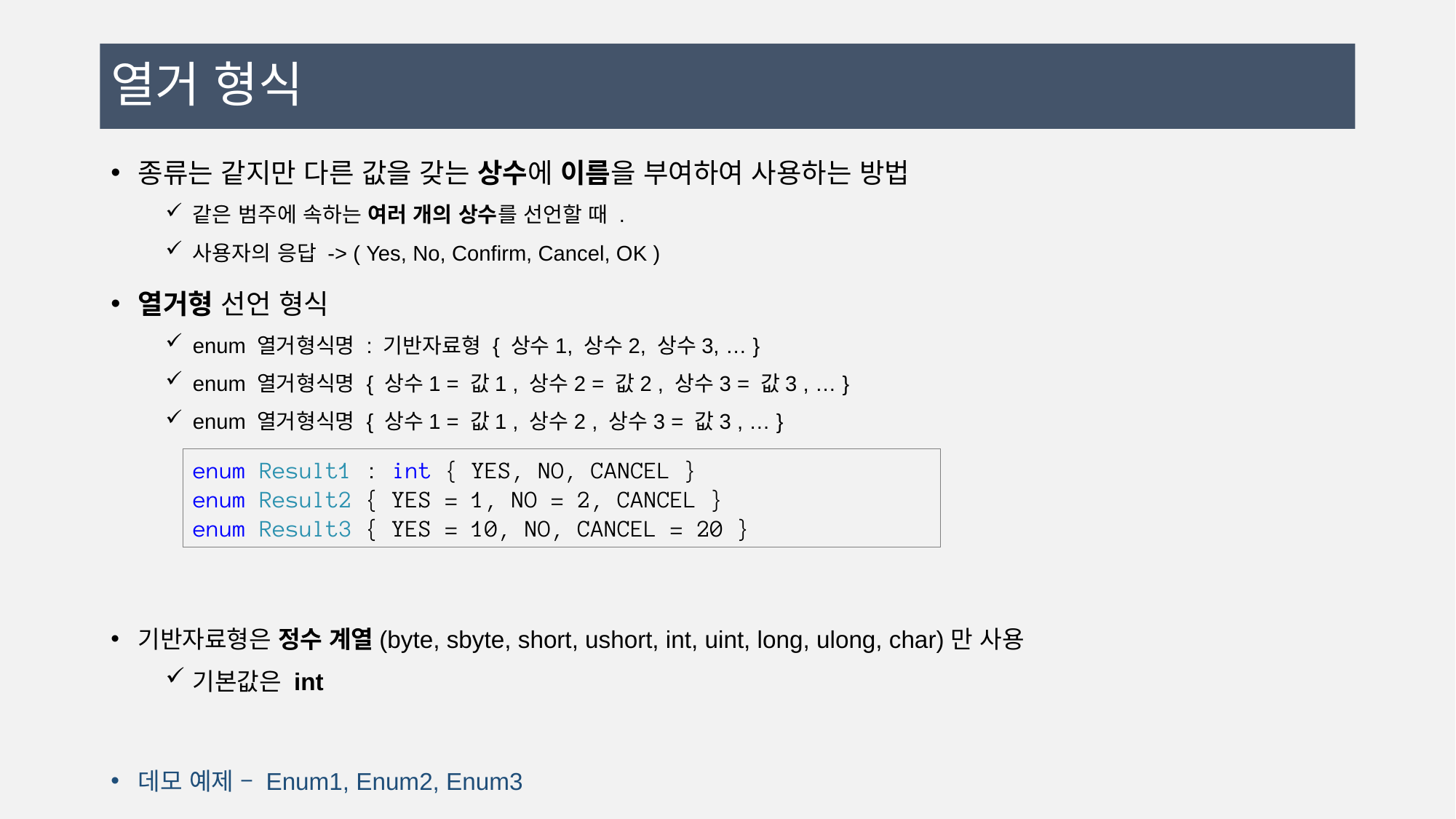

# 열거 형식
종류는 같지만 다른 값을 갖는 상수에 이름을 부여하여 사용하는 방법
같은 범주에 속하는 여러 개의 상수를 선언할 때 .
사용자의 응답 -> ( Yes, No, Confirm, Cancel, OK )
열거형 선언 형식
enum 열거형식명 : 기반자료형 { 상수1, 상수2, 상수3, … }
enum 열거형식명 { 상수1 = 값1 , 상수2 = 값2 , 상수3 = 값3 , … }
enum 열거형식명 { 상수1 = 값1 , 상수2 , 상수3 = 값3 , … }

기반자료형은 정수 계열(byte, sbyte, short, ushort, int, uint, long, ulong, char)만 사용
기본값은 int

데모 예제 – Enum1, Enum2, Enum3
enum Result1 : int { YES, NO, CANCEL }
enum Result2 { YES = 1, NO = 2, CANCEL }
enum Result3 { YES = 10, NO, CANCEL = 20 }